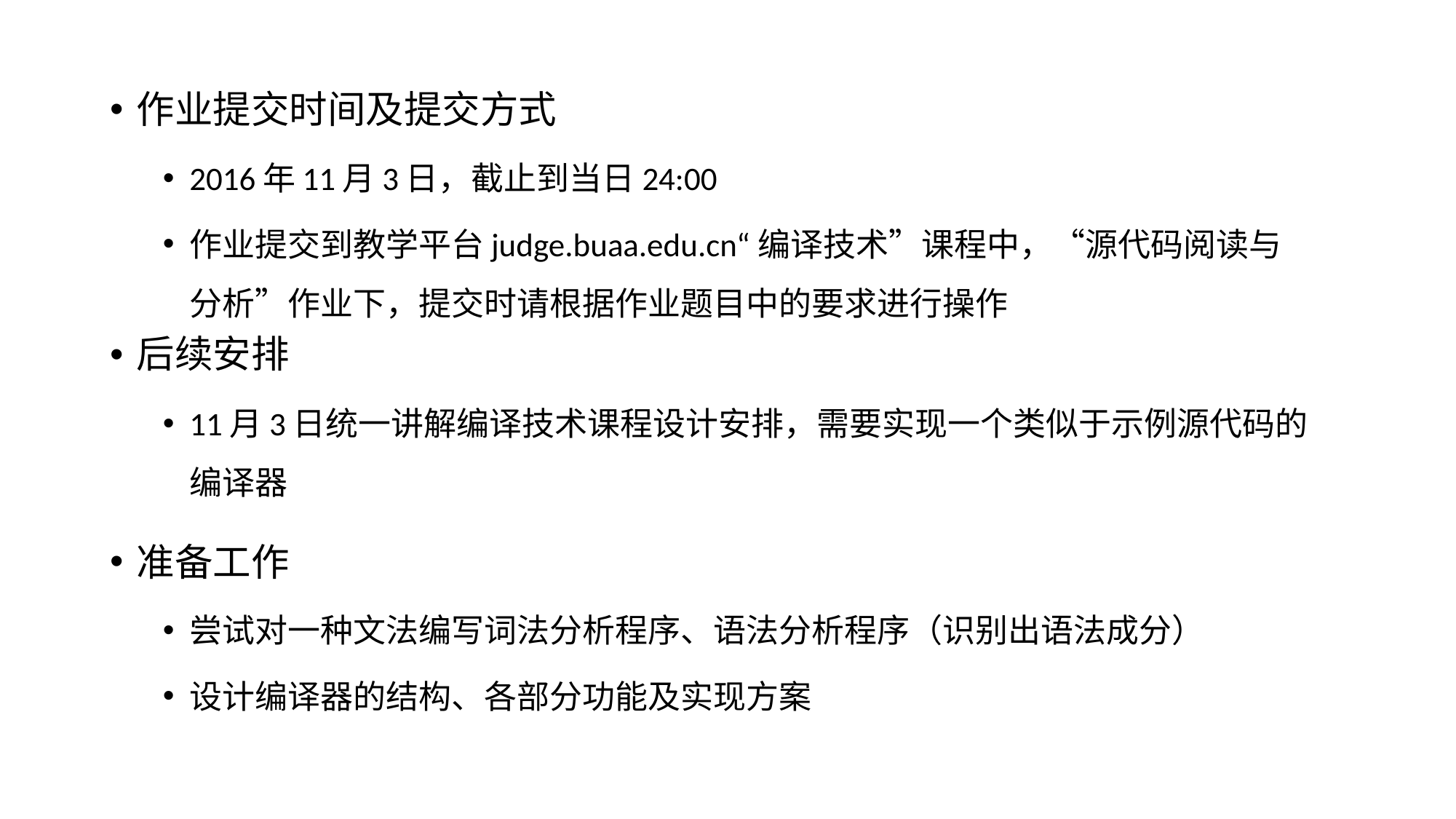

作业提交时间及提交方式
2016年11月3日，截止到当日24:00
作业提交到教学平台judge.buaa.edu.cn“编译技术”课程中，“源代码阅读与分析”作业下，提交时请根据作业题目中的要求进行操作
后续安排
11月3日统一讲解编译技术课程设计安排，需要实现一个类似于示例源代码的编译器
准备工作
尝试对一种文法编写词法分析程序、语法分析程序（识别出语法成分）
设计编译器的结构、各部分功能及实现方案